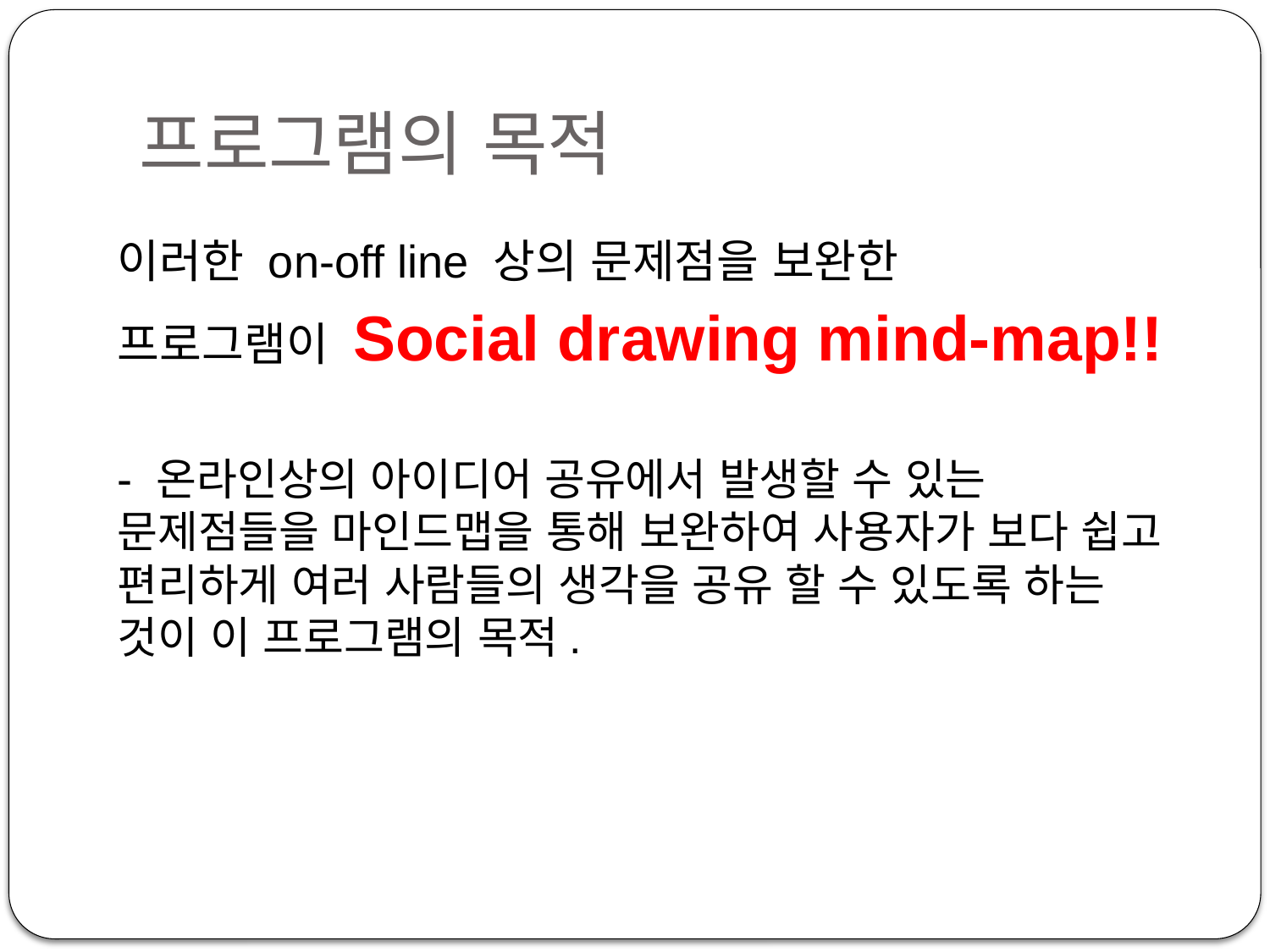

# 프로그램의 목적
이러한 on-off line 상의 문제점을 보완한
프로그램이 Social drawing mind-map!!

- 온라인상의 아이디어 공유에서 발생할 수 있는 문제점들을 마인드맵을 통해 보완하여 사용자가 보다 쉽고 편리하게 여러 사람들의 생각을 공유 할 수 있도록 하는 것이 이 프로그램의 목적.